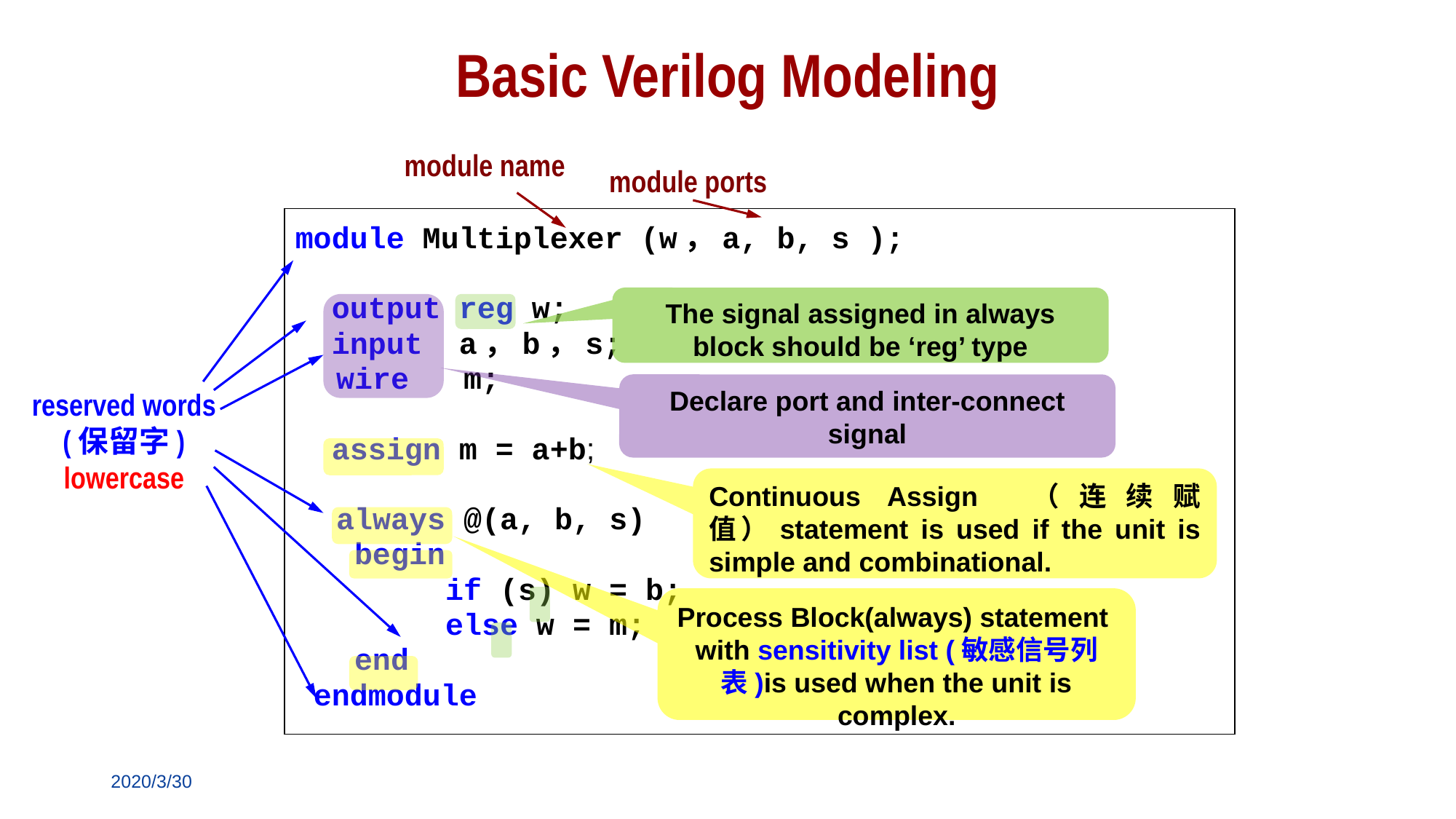

# Basic Verilog Modeling
module name

module ports

module Multiplexer (w，a, b, s );

  output reg w;
  input  a，b，s;
	wire   m;

  assign m = a+b;

	always @(a, b, s)
	 begin
		if (s) w = b;
		else w = m;
	 end
 endmodule

The signal assigned in always block should be ‘reg’ type

Declare port and inter-connect signal
reserved words
(保留字)
lowercase

Continuous Assign （连续赋值）statement is used if the unit is simple and combinational.

Process Block(always) statement  with sensitivity list (敏感信号列表)is used when the unit is complex.

2020/3/30
15